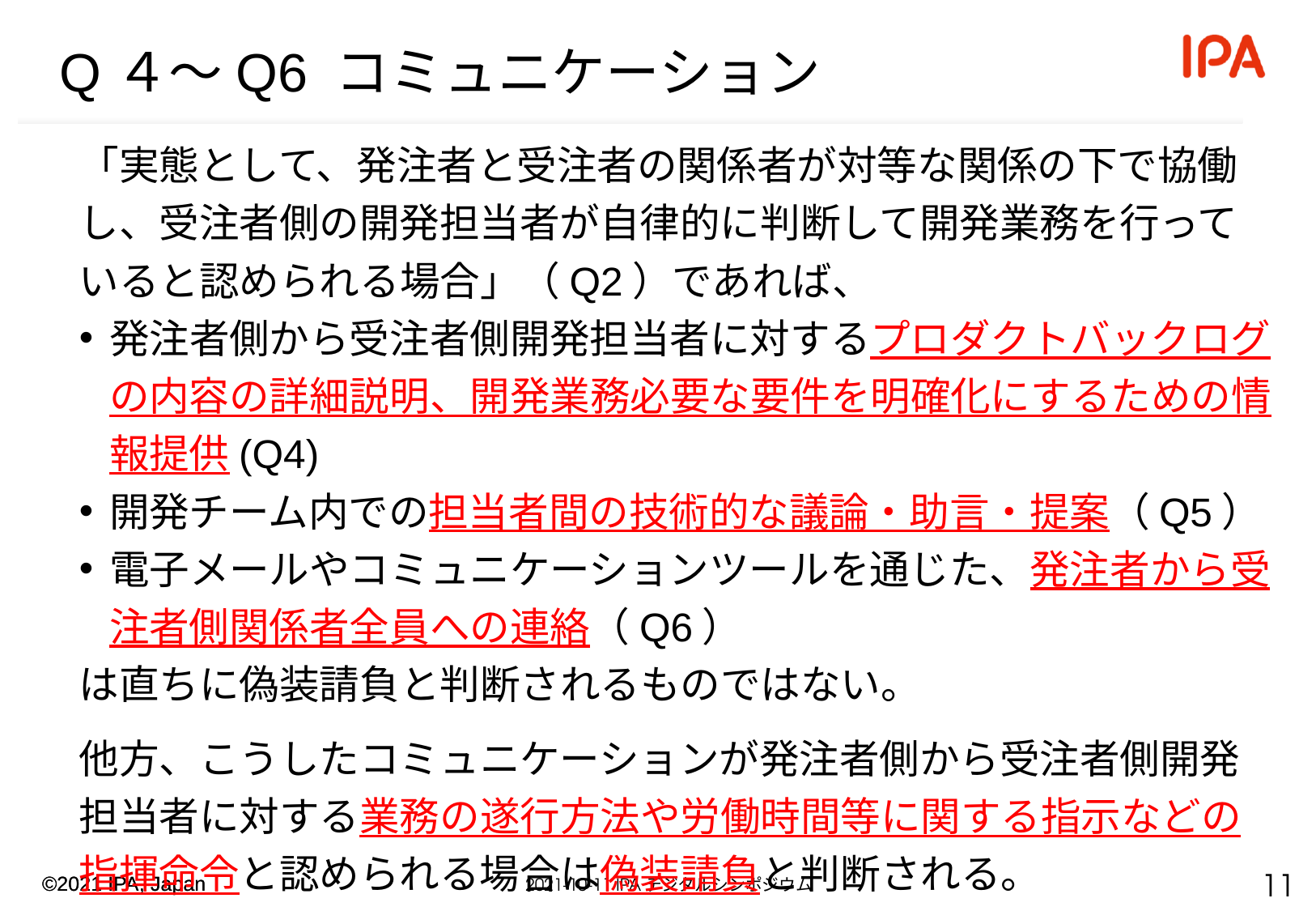

# Q４～Q6 コミュニケーション
「実態として、発注者と受注者の関係者が対等な関係の下で協働し、受注者側の開発担当者が自律的に判断して開発業務を行っていると認められる場合」（Q2）であれば、
発注者側から受注者側開発担当者に対するプロダクトバックログの内容の詳細説明、開発業務必要な要件を明確化にするための情報提供(Q4)
開発チーム内での担当者間の技術的な議論・助言・提案（Q5）
電子メールやコミュニケーションツールを通じた、発注者から受注者側関係者全員への連絡（Q6）
は直ちに偽装請負と判断されるものではない。
他方、こうしたコミュニケーションが発注者側から受注者側開発担当者に対する業務の遂行方法や労働時間等に関する指示などの指揮命令と認められる場合は偽装請負と判断される。

11